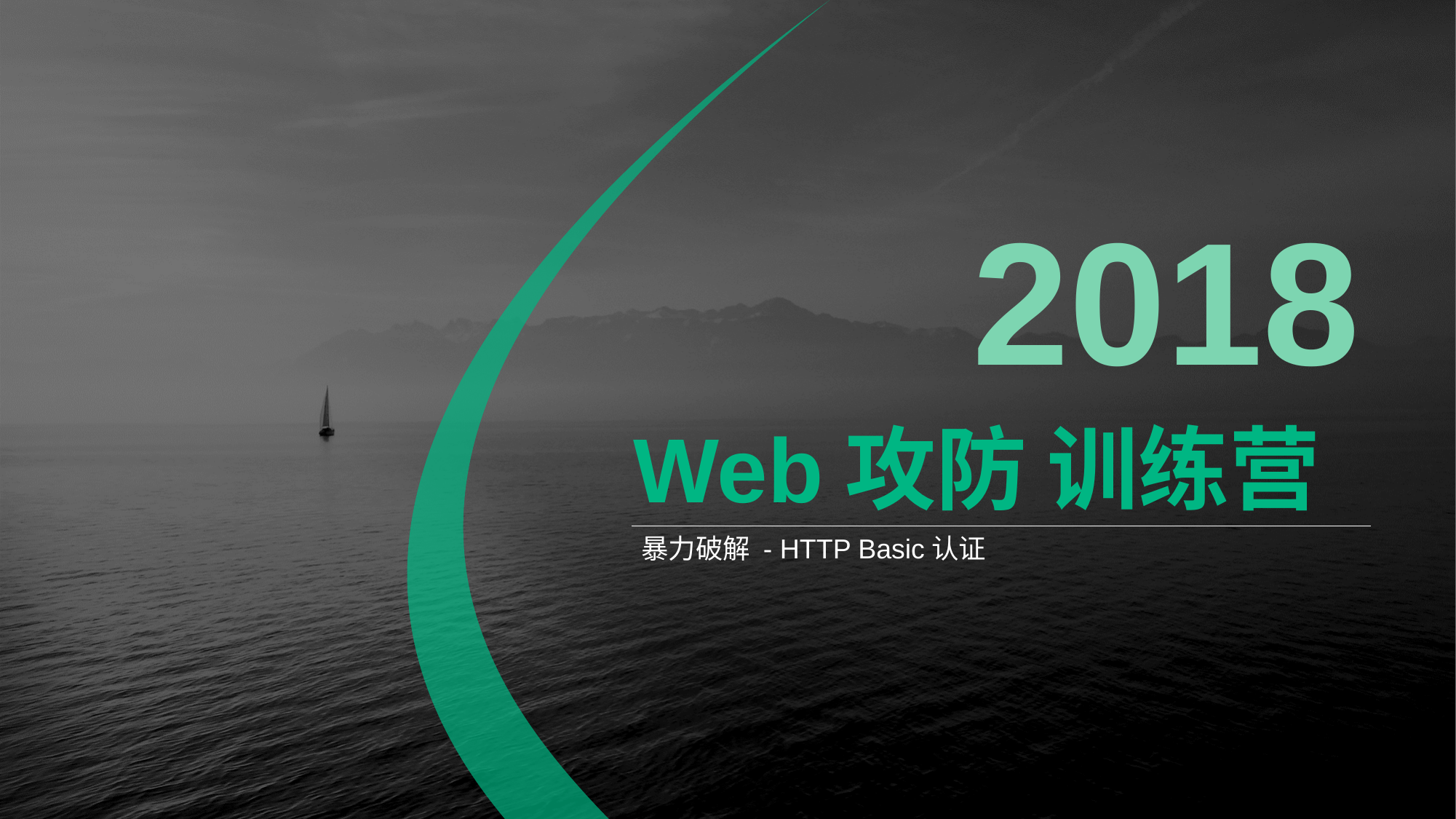

# Web攻防 训练营
暴力破解 - HTTP Basic认证